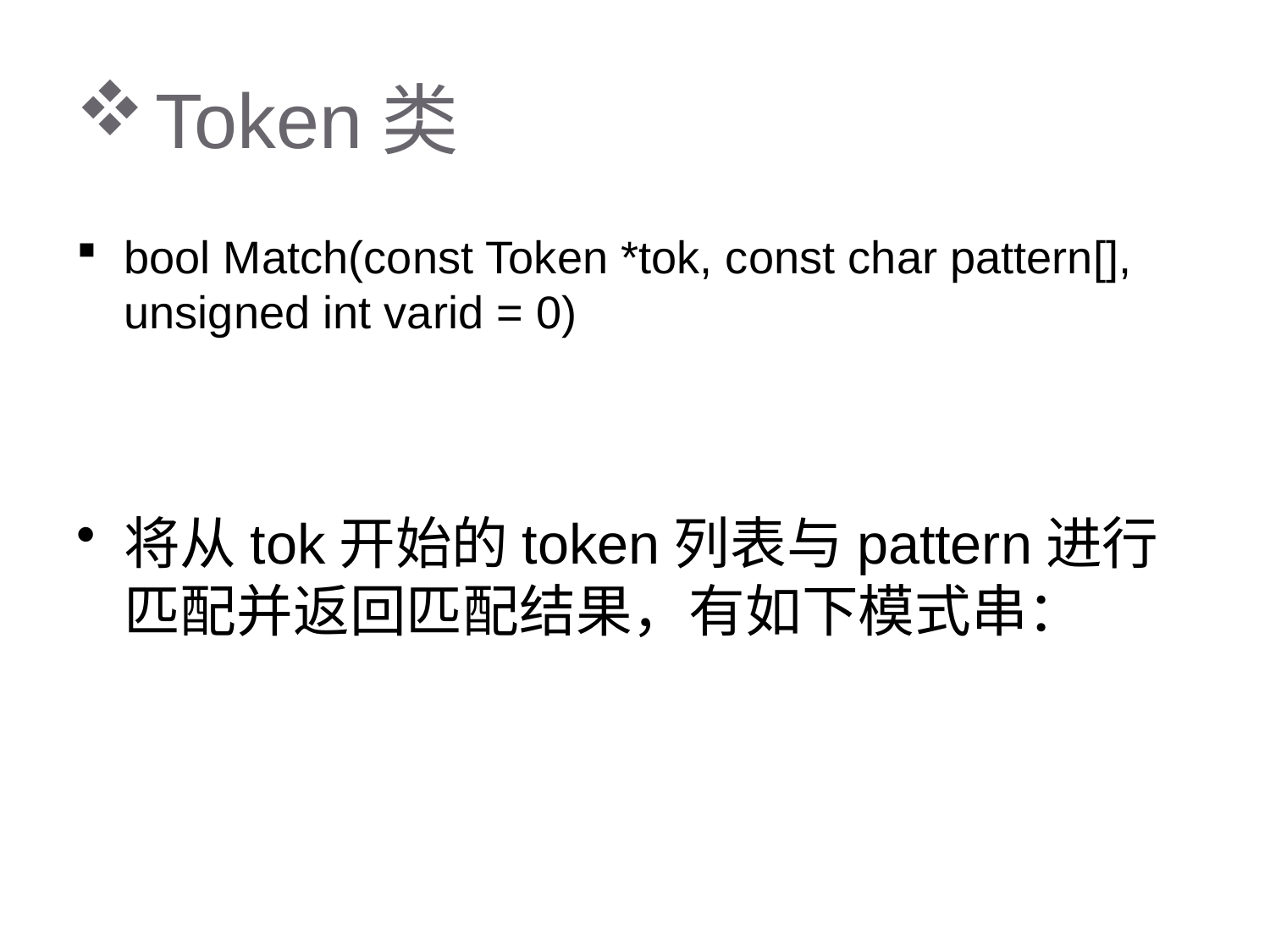

# Token类
bool Match(const Token *tok, const char pattern[], unsigned int varid = 0)

将从tok开始的token列表与pattern进行匹配并返回匹配结果，有如下模式串：